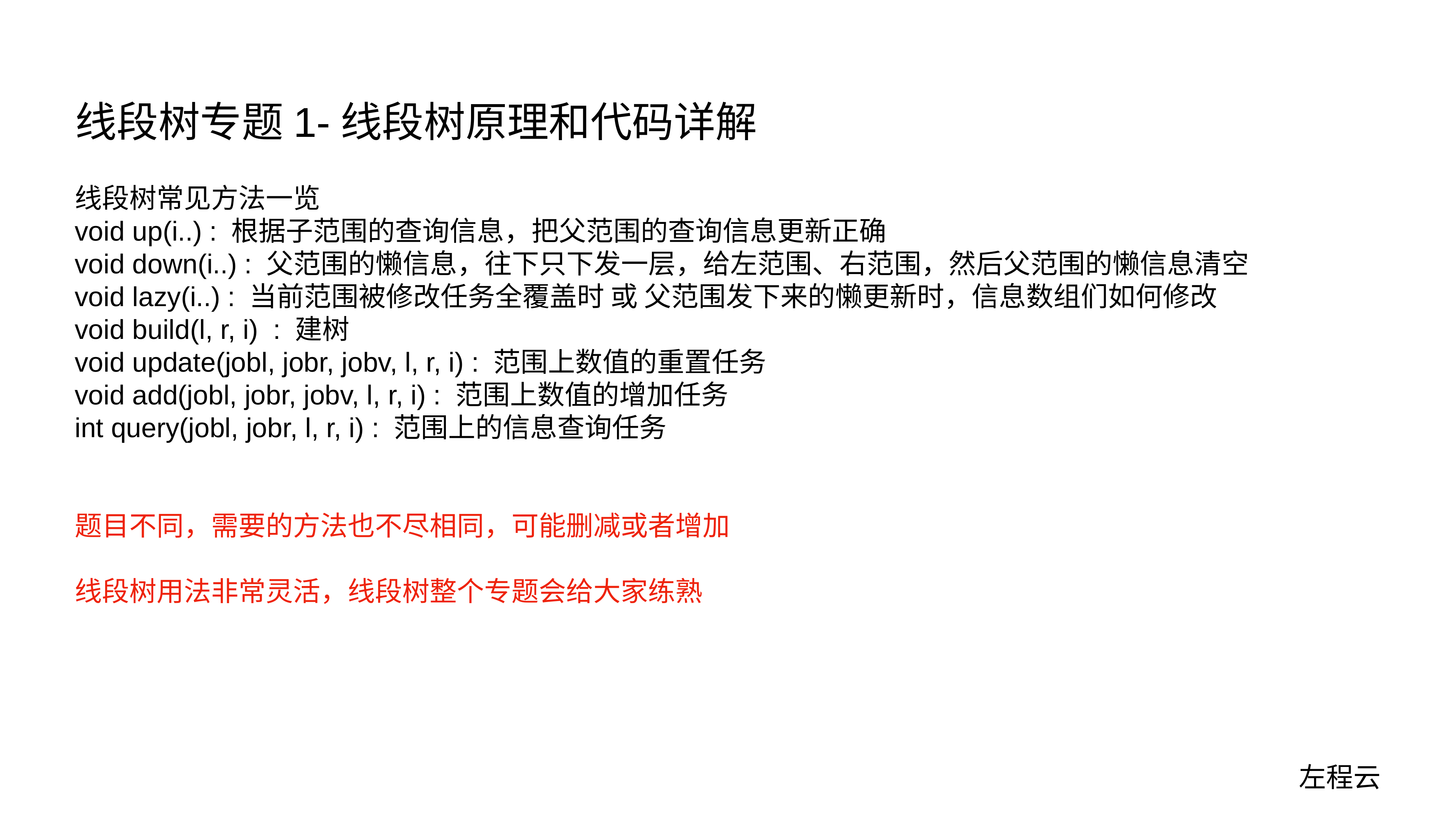

# 线段树专题1-线段树原理和代码详解
线段树常见方法一览
void up(i..) : 根据子范围的查询信息，把父范围的查询信息更新正确
void down(i..) : 父范围的懒信息，往下只下发一层，给左范围、右范围，然后父范围的懒信息清空
void lazy(i..) : 当前范围被修改任务全覆盖时 或 父范围发下来的懒更新时，信息数组们如何修改
void build(l, r, i)  : 建树
void update(jobl, jobr, jobv, l, r, i) : 范围上数值的重置任务
void add(jobl, jobr, jobv, l, r, i) : 范围上数值的增加任务
int query(jobl, jobr, l, r, i) : 范围上的信息查询任务

题目不同，需要的方法也不尽相同，可能删减或者增加

线段树用法非常灵活，线段树整个专题会给大家练熟
左程云